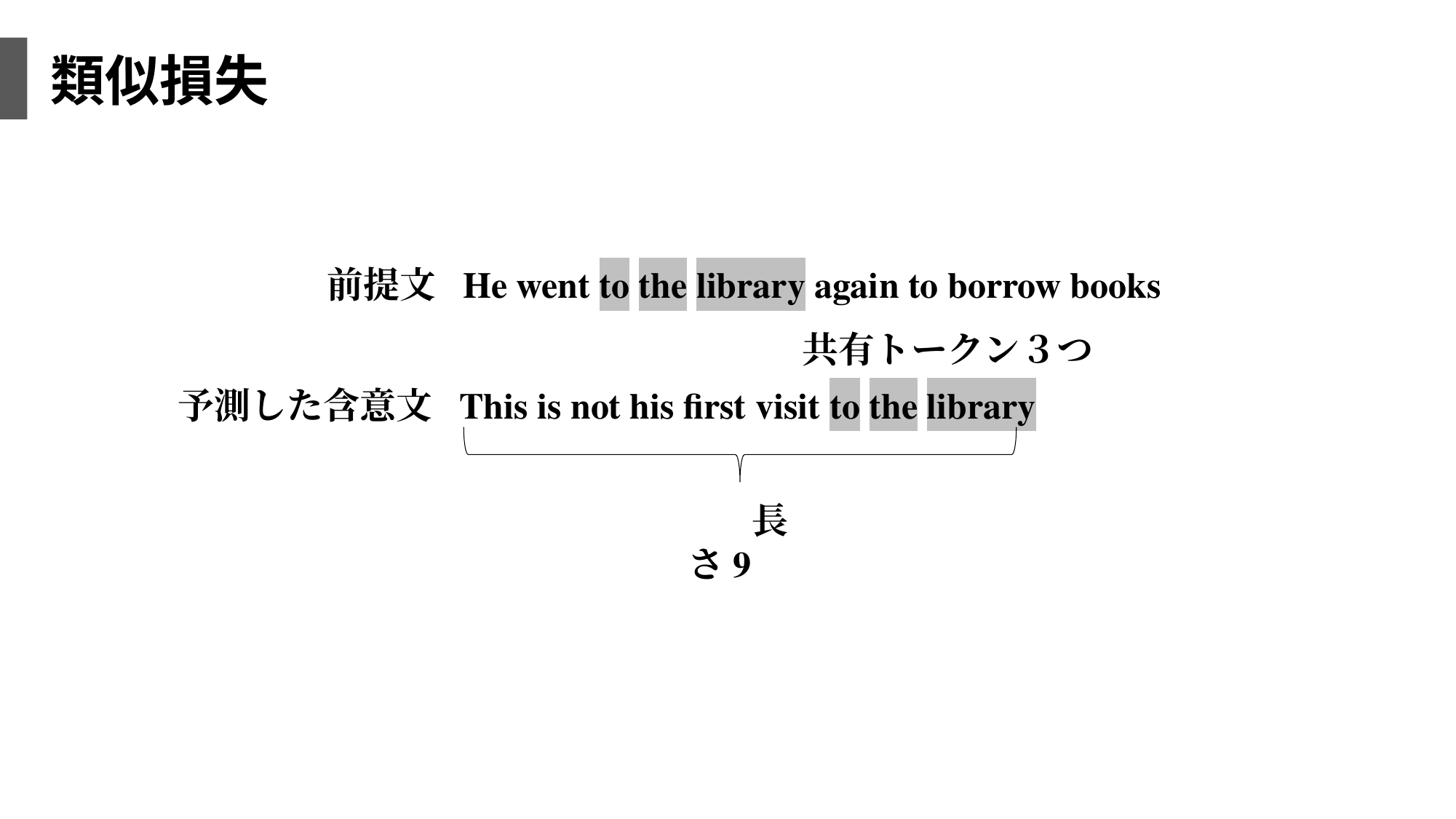

類似損失

前提文  He went to the library again to borrow books
共有トークン３つ
予測した含意文  This is not his first visit to the library
 長さ9